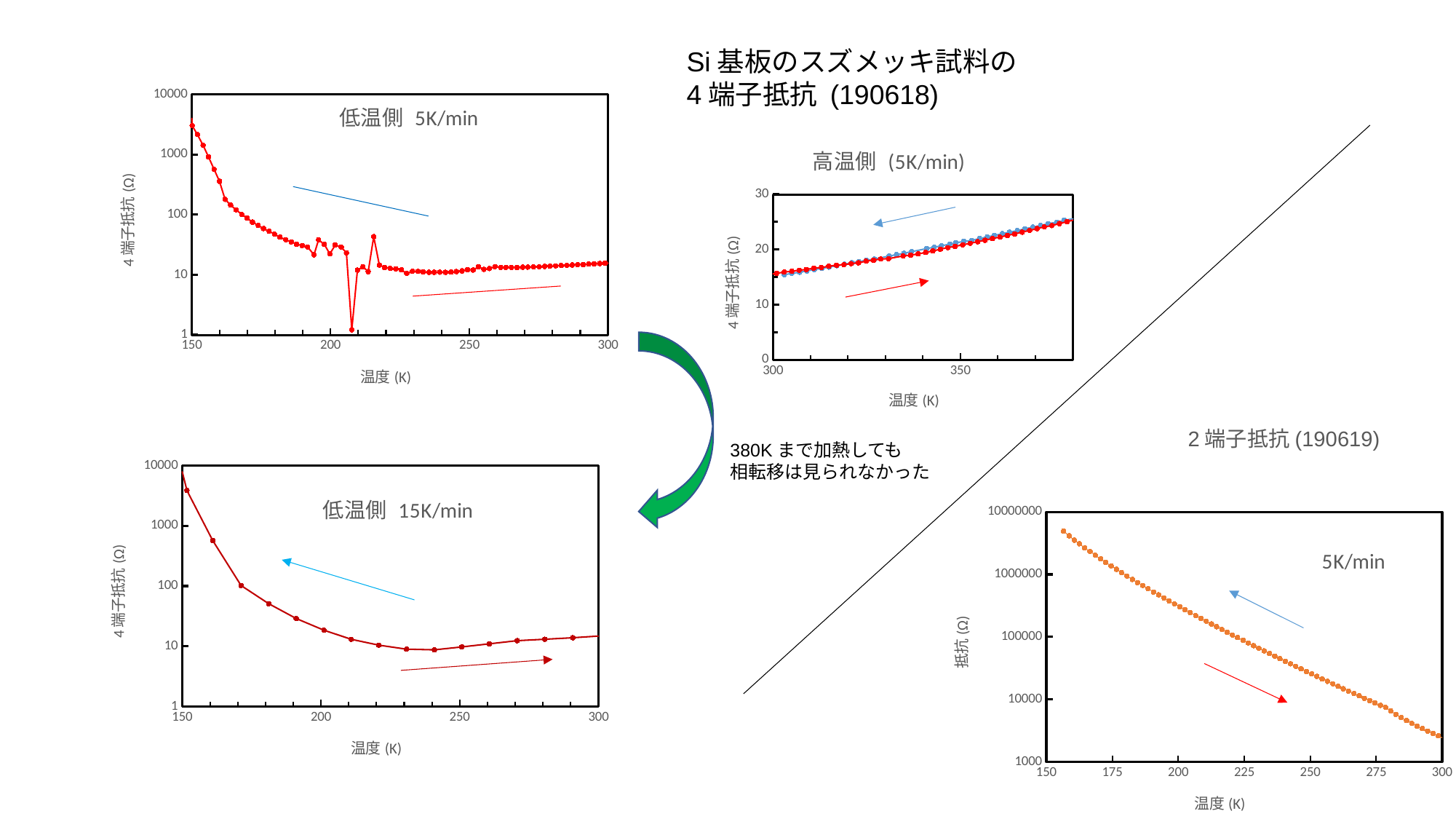

### Chart: 低温側 5K/min

| Category | cooling  (5K/min) | heating (5K/min) |
|---|---|---|
Si基板のスズメッキ試料の
4端子抵抗 (190618)

### Chart: 高温側 (5K/min)

| Category | heating (5K/min) | cooling (5K/min) |
|---|---|---|

### Chart: 低温側 15K/min

| Category | cooling (14K/min) | heating (15K/min) |
|---|---|---|
2端子抵抗(190619)
380Kまで加熱しても
相転移は見られなかった

### Chart: 5K/min

| Category | cooling (5K/min) | Heating (5K/min) |
|---|---|---|